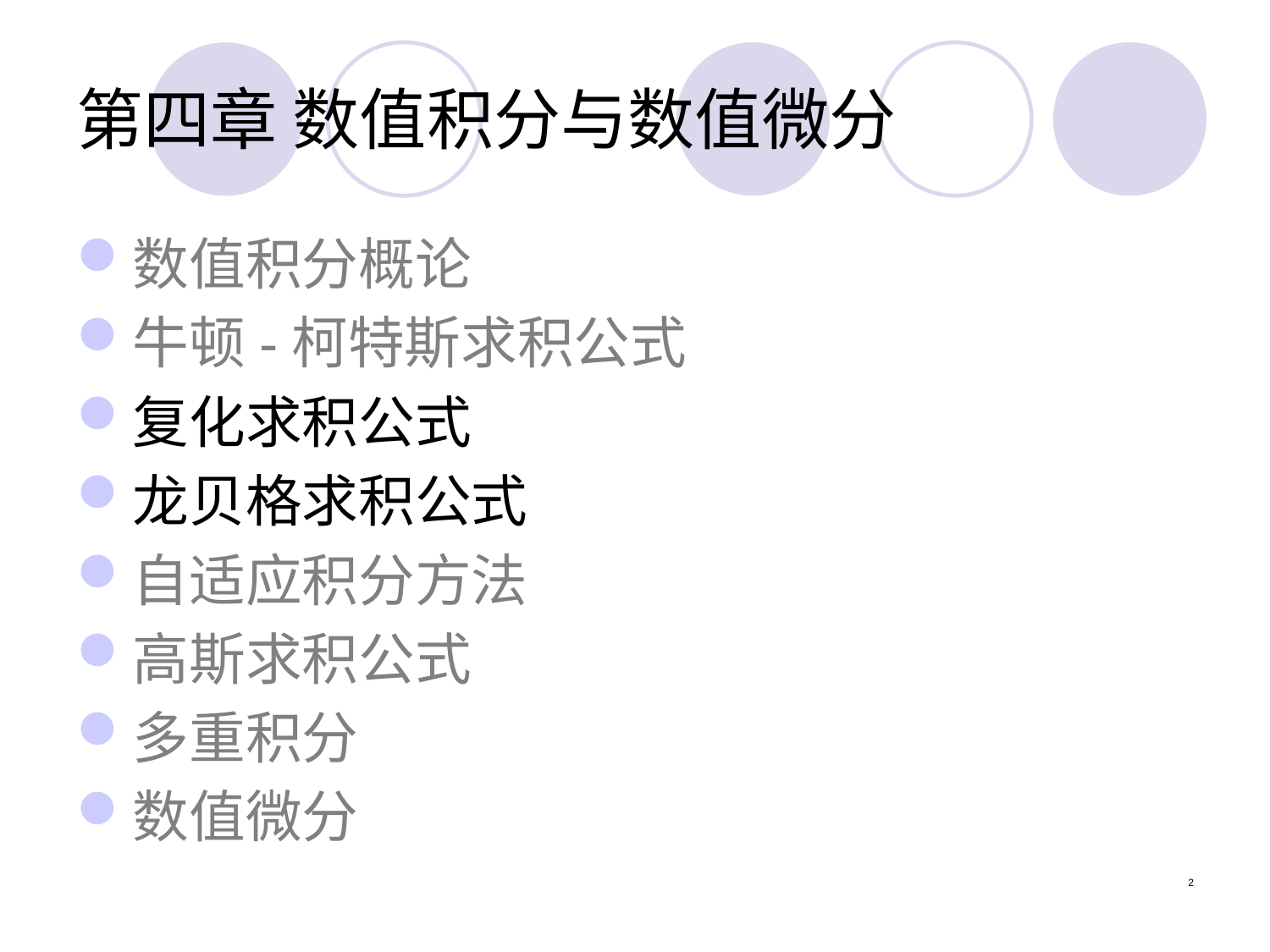

# 第四章 数值积分与数值微分
数值积分概论
牛顿-柯特斯求积公式
复化求积公式
龙贝格求积公式
自适应积分方法
高斯求积公式
多重积分
数值微分
2